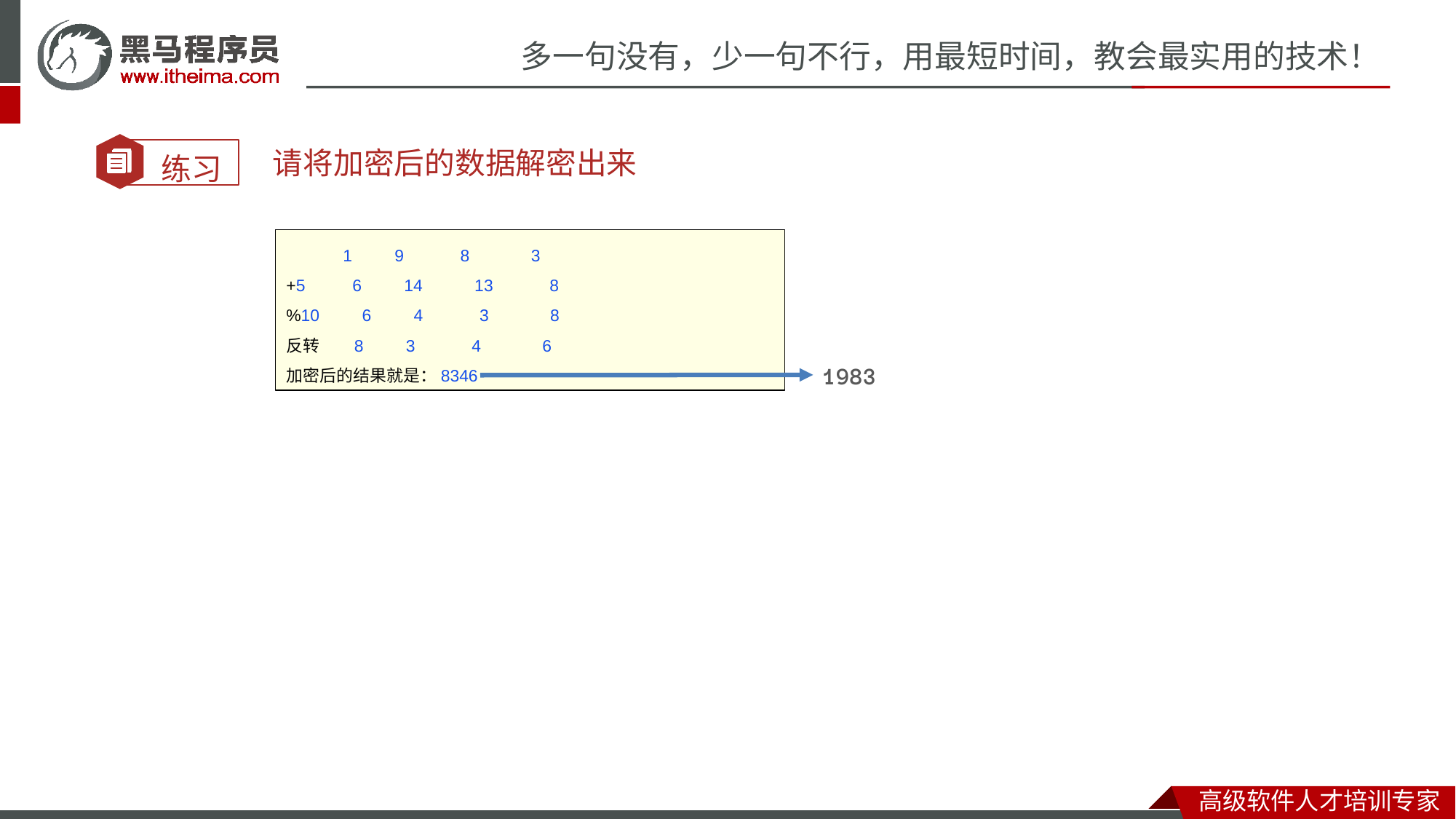

请将加密后的数据解密出来
            1         9            8             3
+5          6         14           13            8
%10         6         4            3             8
反转        8         3            4             6
加密后的结果就是：8346
1983